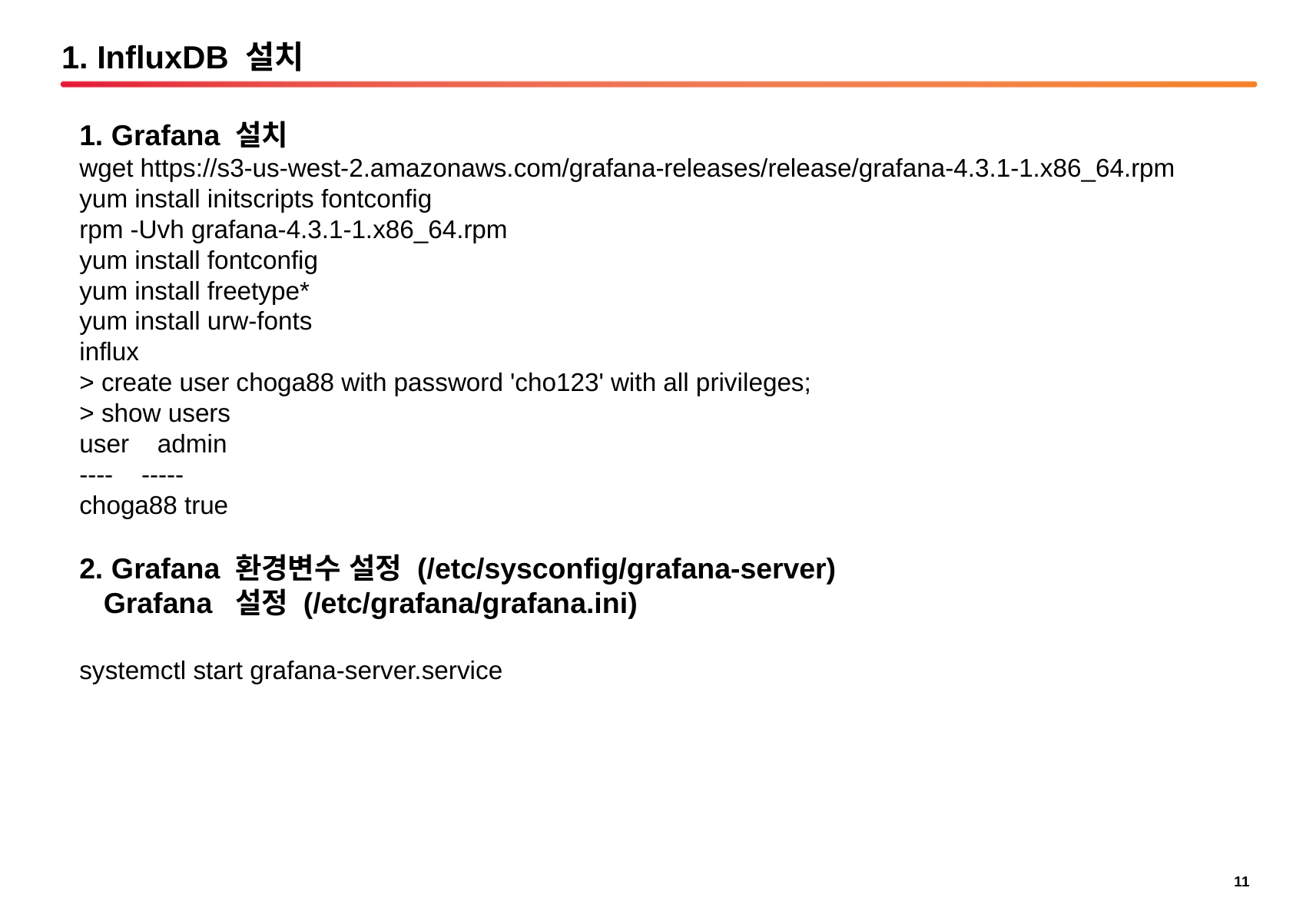

# 1. InfluxDB 설치
1. Grafana 설치
wget https://s3-us-west-2.amazonaws.com/grafana-releases/release/grafana-4.3.1-1.x86_64.rpm
yum install initscripts fontconfig
rpm -Uvh grafana-4.3.1-1.x86_64.rpm
yum install fontconfig
yum install freetype*
yum install urw-fonts
influx
> create user choga88 with password 'cho123' with all privileges;
> show users
user    admin
----    -----
choga88 true

2. Grafana 환경변수 설정 (/etc/sysconfig/grafana-server)
   Grafana  설정 (/etc/grafana/grafana.ini)

systemctl start grafana-server.service